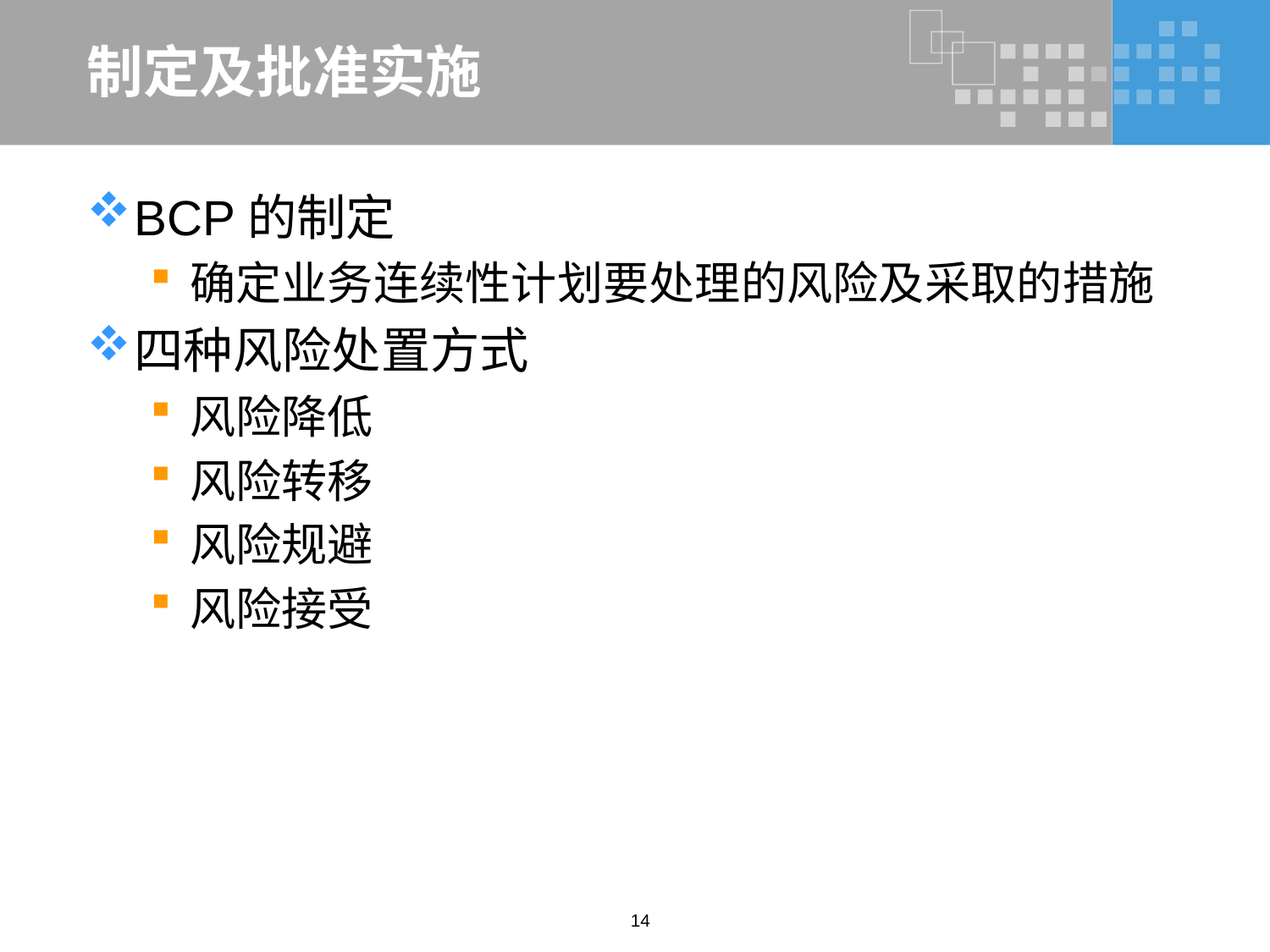

# 制定及批准实施
BCP的制定
确定业务连续性计划要处理的风险及采取的措施
四种风险处置方式
风险降低
风险转移
风险规避
风险接受
14